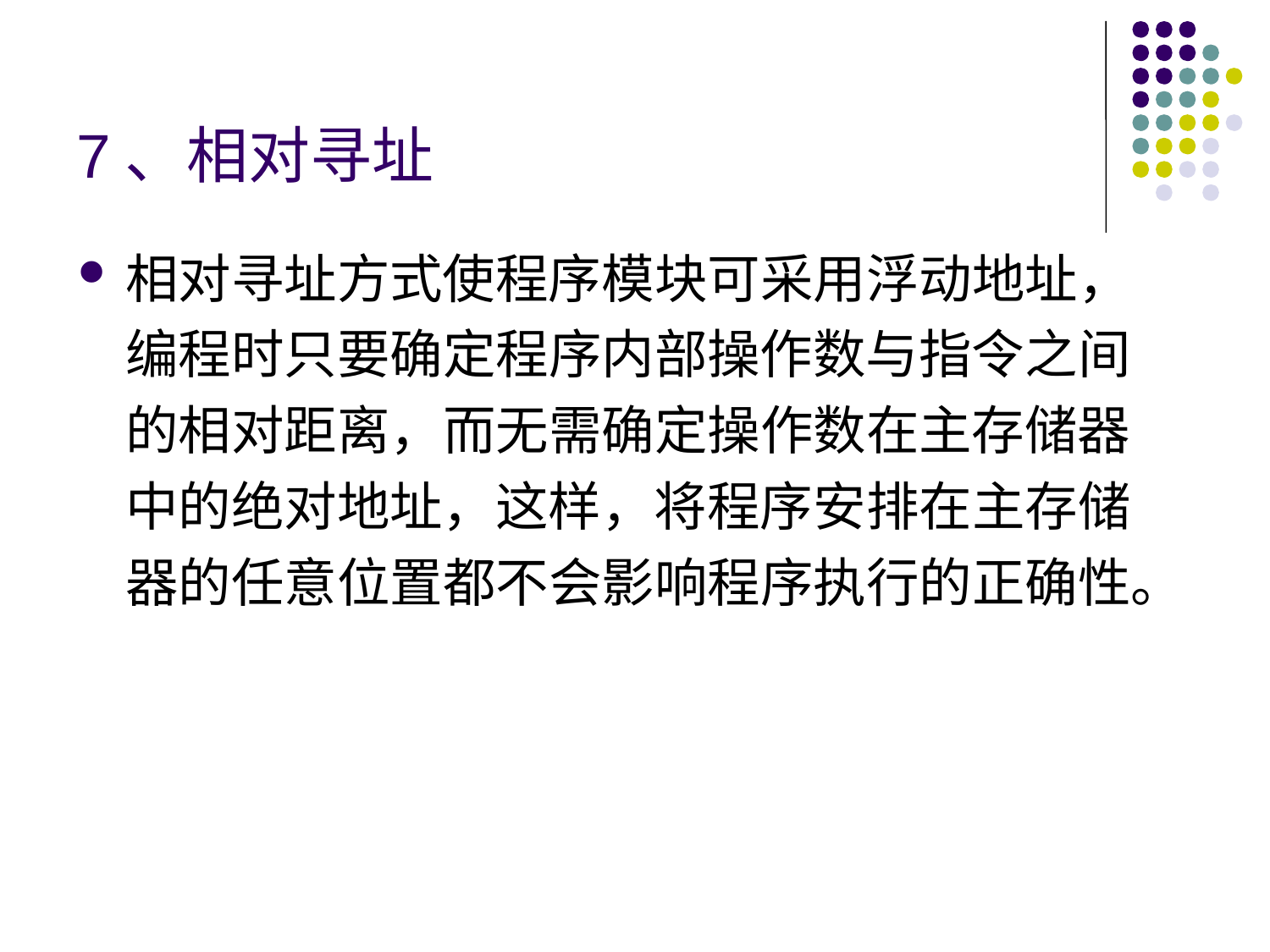

# 7、相对寻址
相对寻址方式使程序模块可采用浮动地址，编程时只要确定程序内部操作数与指令之间的相对距离，而无需确定操作数在主存储器中的绝对地址，这样，将程序安排在主存储器的任意位置都不会影响程序执行的正确性。
19